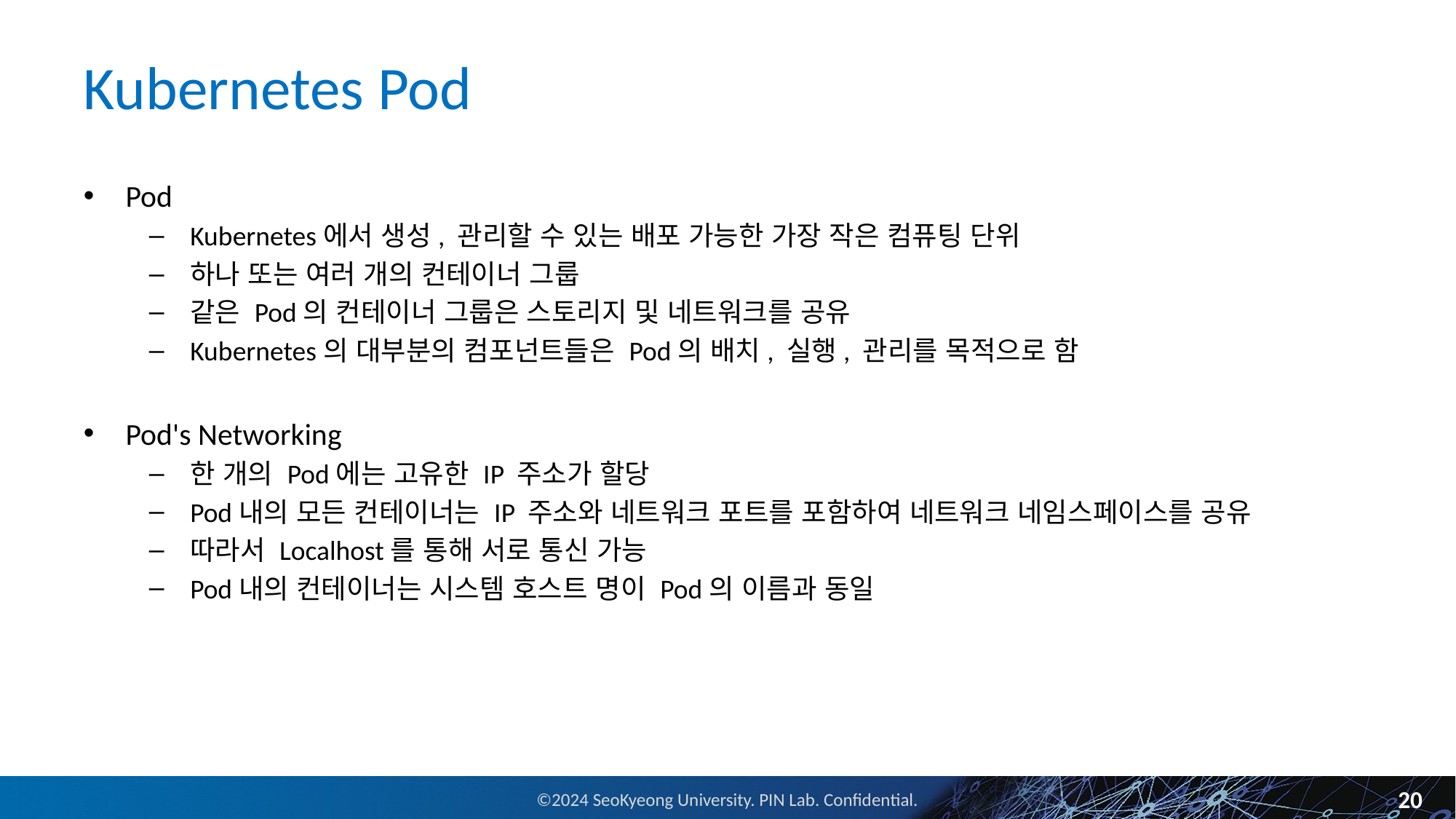

# Kubernetes Pod
Pod
Kubernetes에서 생성, 관리할 수 있는 배포 가능한 가장 작은 컴퓨팅 단위
하나 또는 여러 개의 컨테이너 그룹
같은 Pod의 컨테이너 그룹은 스토리지 및 네트워크를 공유
Kubernetes의 대부분의 컴포넌트들은 Pod의 배치, 실행, 관리를 목적으로 함

Pod's Networking
한 개의 Pod에는 고유한 IP 주소가 할당
Pod내의 모든 컨테이너는 IP 주소와 네트워크 포트를 포함하여 네트워크 네임스페이스를 공유
따라서 Localhost를 통해 서로 통신 가능
Pod내의 컨테이너는 시스템 호스트 명이 Pod의 이름과 동일
20